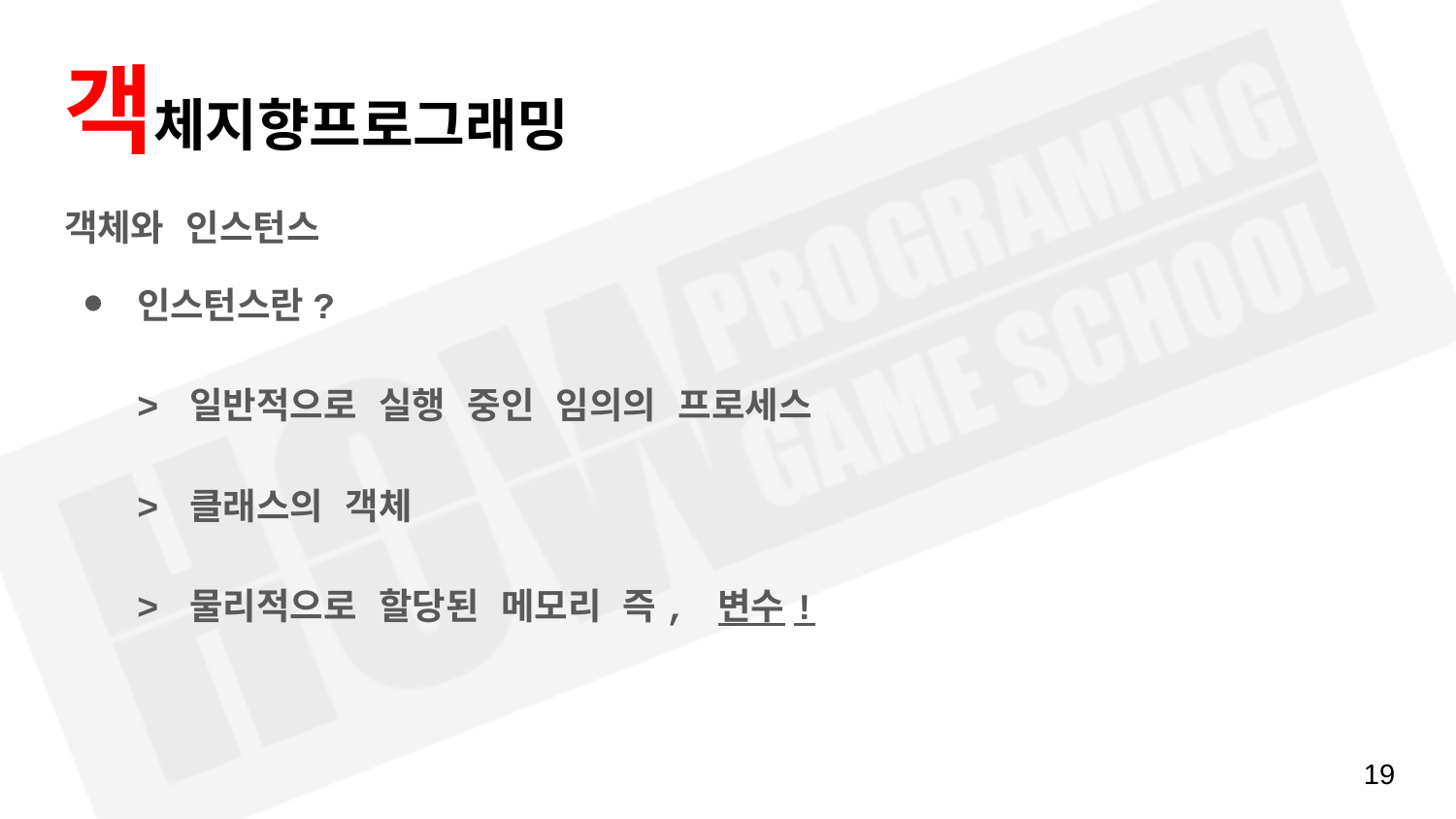

# 객체지향프로그래밍
객체와 인스턴스
인스턴스란?
> 일반적으로 실행 중인 임의의 프로세스
> 클래스의 객체
> 물리적으로 할당된 메모리 즉, 변수!
19